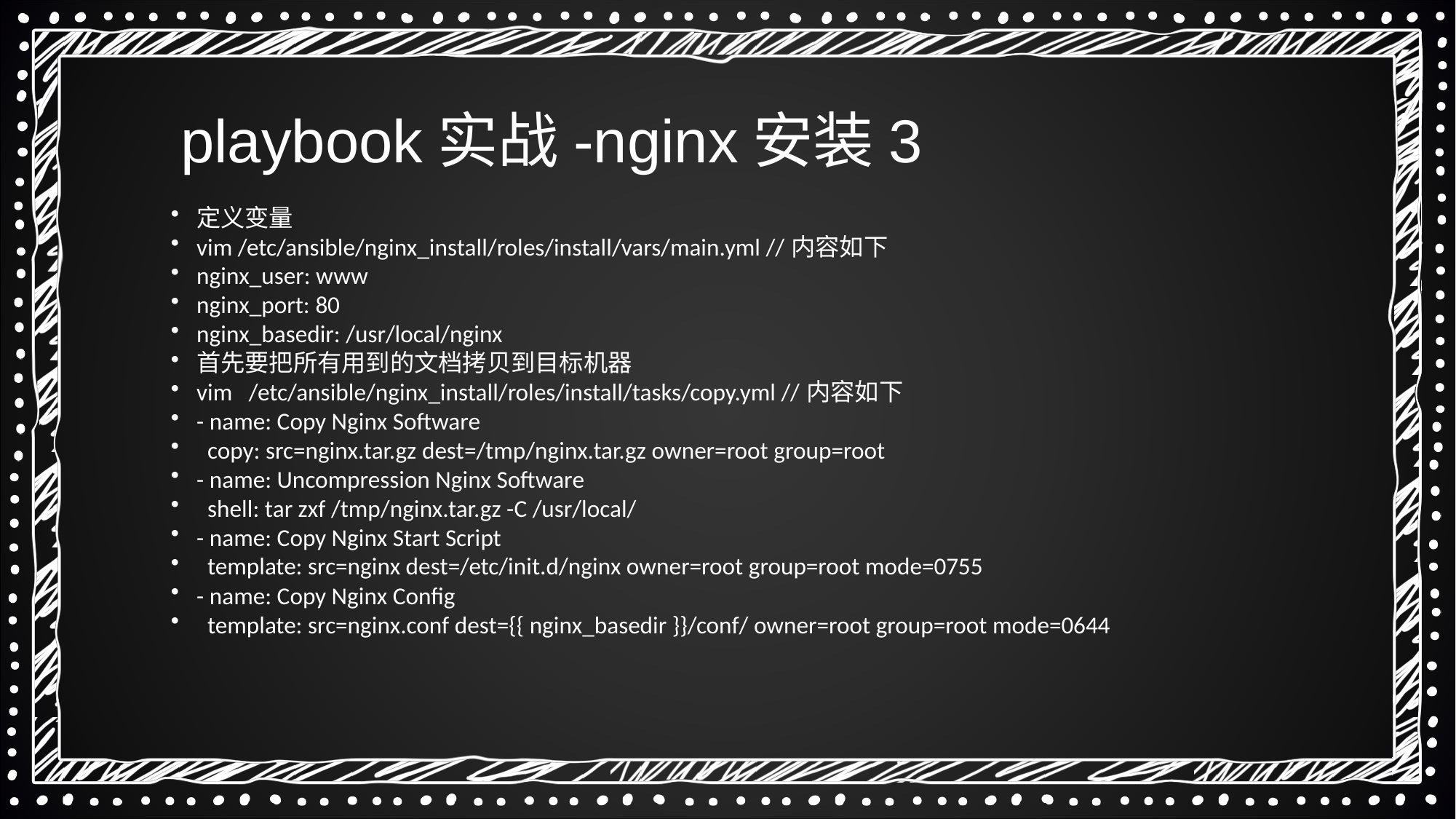

playbook实战-nginx安装3
定义变量
vim /etc/ansible/nginx_install/roles/install/vars/main.yml //内容如下
nginx_user: www
nginx_port: 80
nginx_basedir: /usr/local/nginx
首先要把所有用到的文档拷贝到目标机器
vim   /etc/ansible/nginx_install/roles/install/tasks/copy.yml //内容如下
- name: Copy Nginx Software
  copy: src=nginx.tar.gz dest=/tmp/nginx.tar.gz owner=root group=root
- name: Uncompression Nginx Software
  shell: tar zxf /tmp/nginx.tar.gz -C /usr/local/
- name: Copy Nginx Start Script
  template: src=nginx dest=/etc/init.d/nginx owner=root group=root mode=0755
- name: Copy Nginx Config
  template: src=nginx.conf dest={{ nginx_basedir }}/conf/ owner=root group=root mode=0644